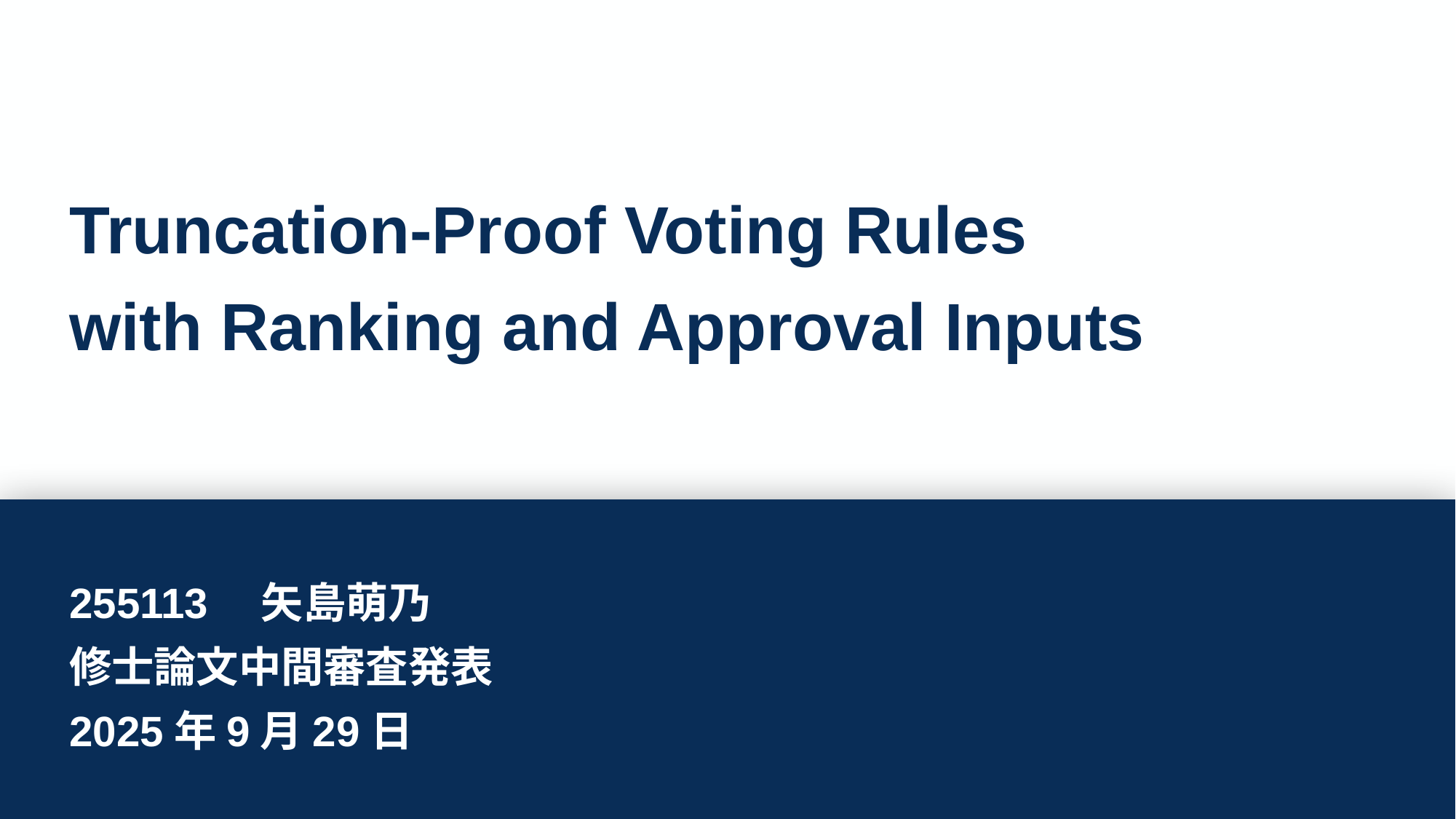

Truncation-Proof Voting Rules
with Ranking and Approval Inputs

255113　矢島萌乃
修士論文中間審査発表
2025年9月29日